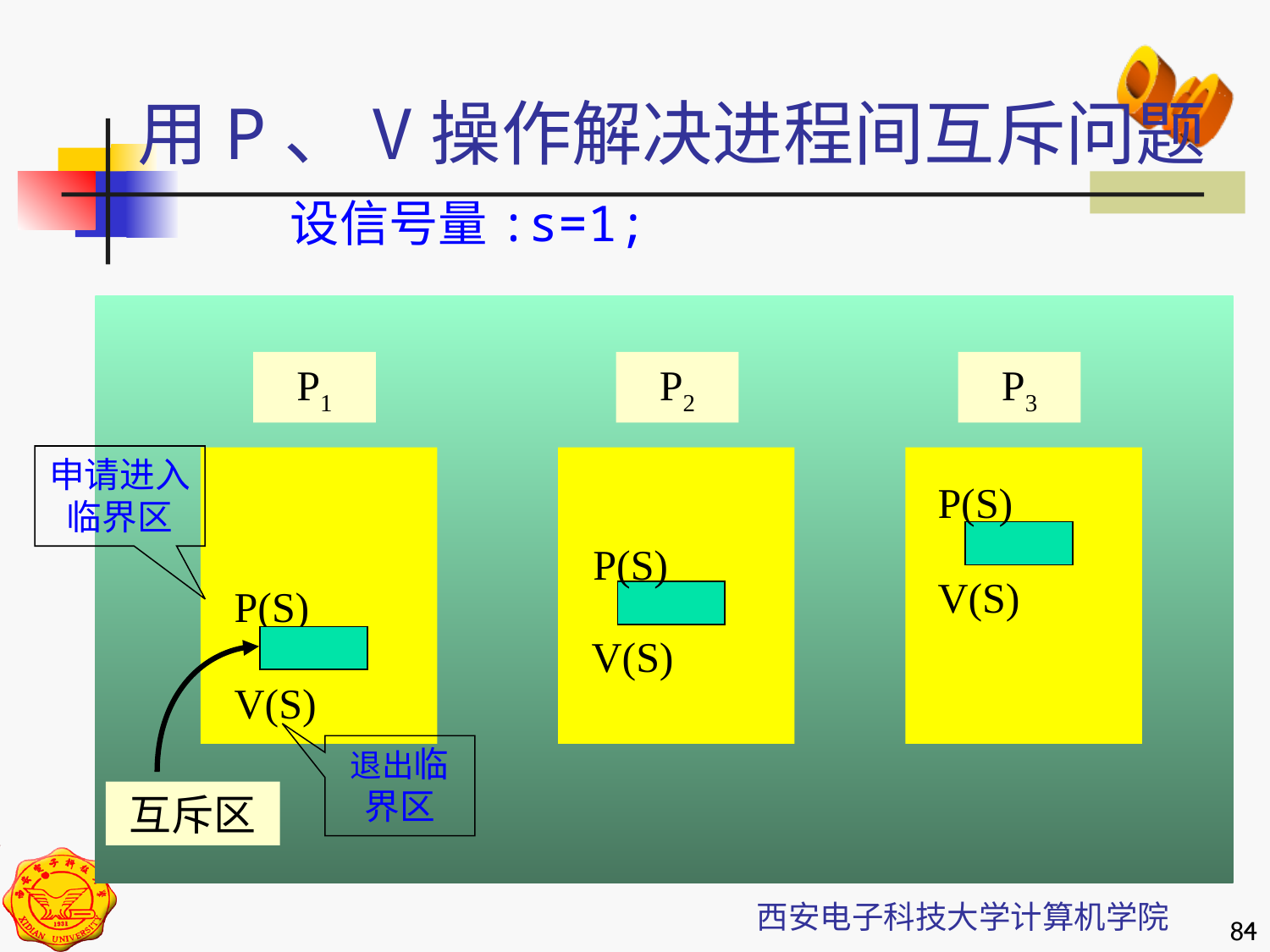

用P、V操作解决进程间互斥问题
设信号量:s=1;

P1
P2
P3

P(S)

P(S)
V(S)
P(S)

V(S)

V(S)
互斥区
申请进入临界区
退出临界区
84